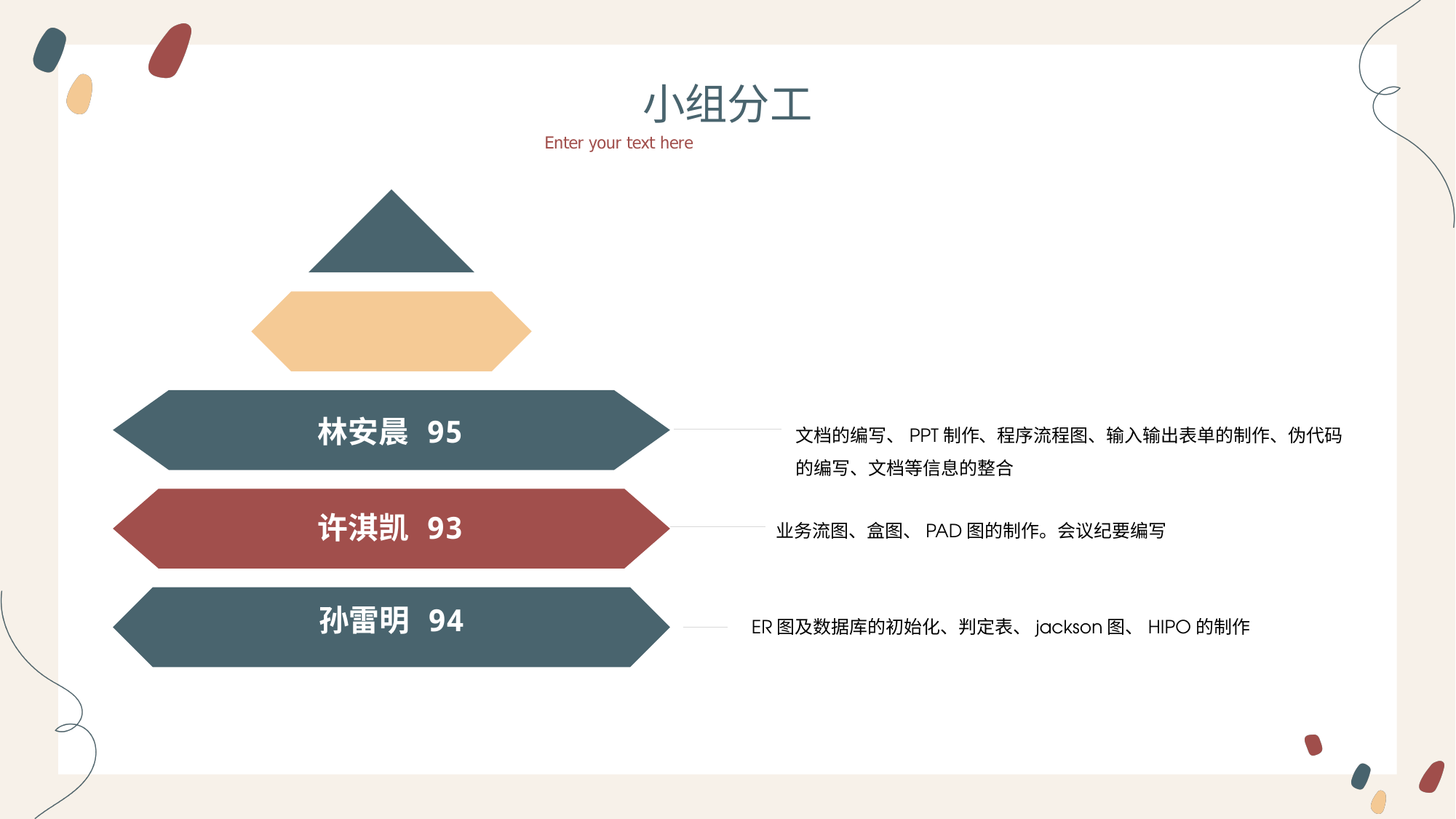

小组分工
Enter your text here

林安晨	95
文档的编写、PPT制作、程序流程图、输入输出表单的制作、伪代码的编写、文档等信息的整合

许淇凯	93
业务流图、盒图、PAD图的制作。会议纪要编写

孙雷明	94
ER图及数据库的初始化、判定表、jackson图、HIPO的制作